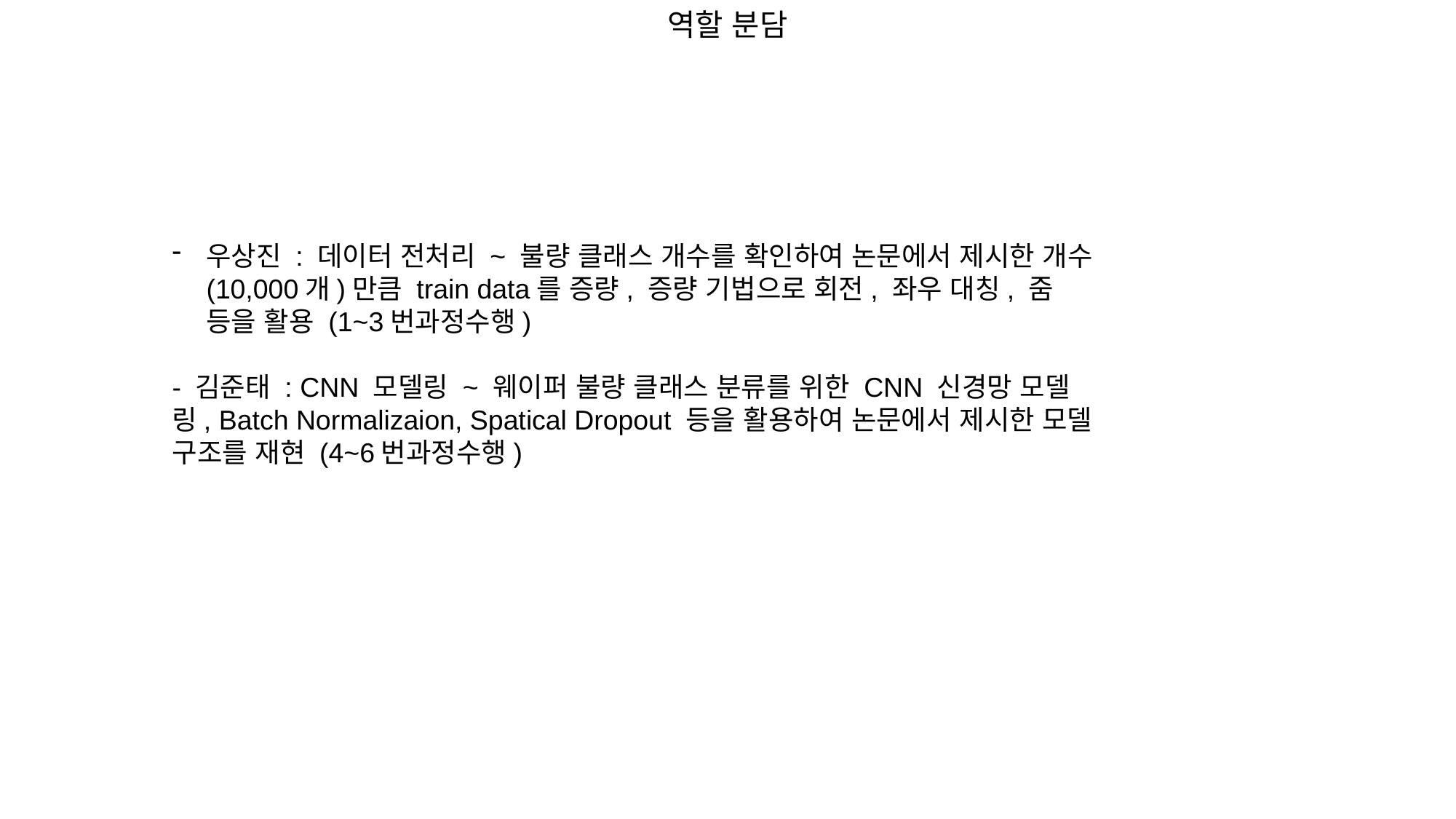

역할 분담

우상진 : 데이터 전처리 ~ 불량 클래스 개수를 확인하여 논문에서 제시한 개수(10,000개)만큼 train data를 증량, 증량 기법으로 회전, 좌우 대칭, 줌 등을 활용 (1~3번과정수행)

- 김준태 : CNN 모델링 ~ 웨이퍼 불량 클래스 분류를 위한 CNN 신경망 모델링, Batch Normalizaion, Spatical Dropout 등을 활용하여 논문에서 제시한 모델 구조를 재현 (4~6번과정수행)